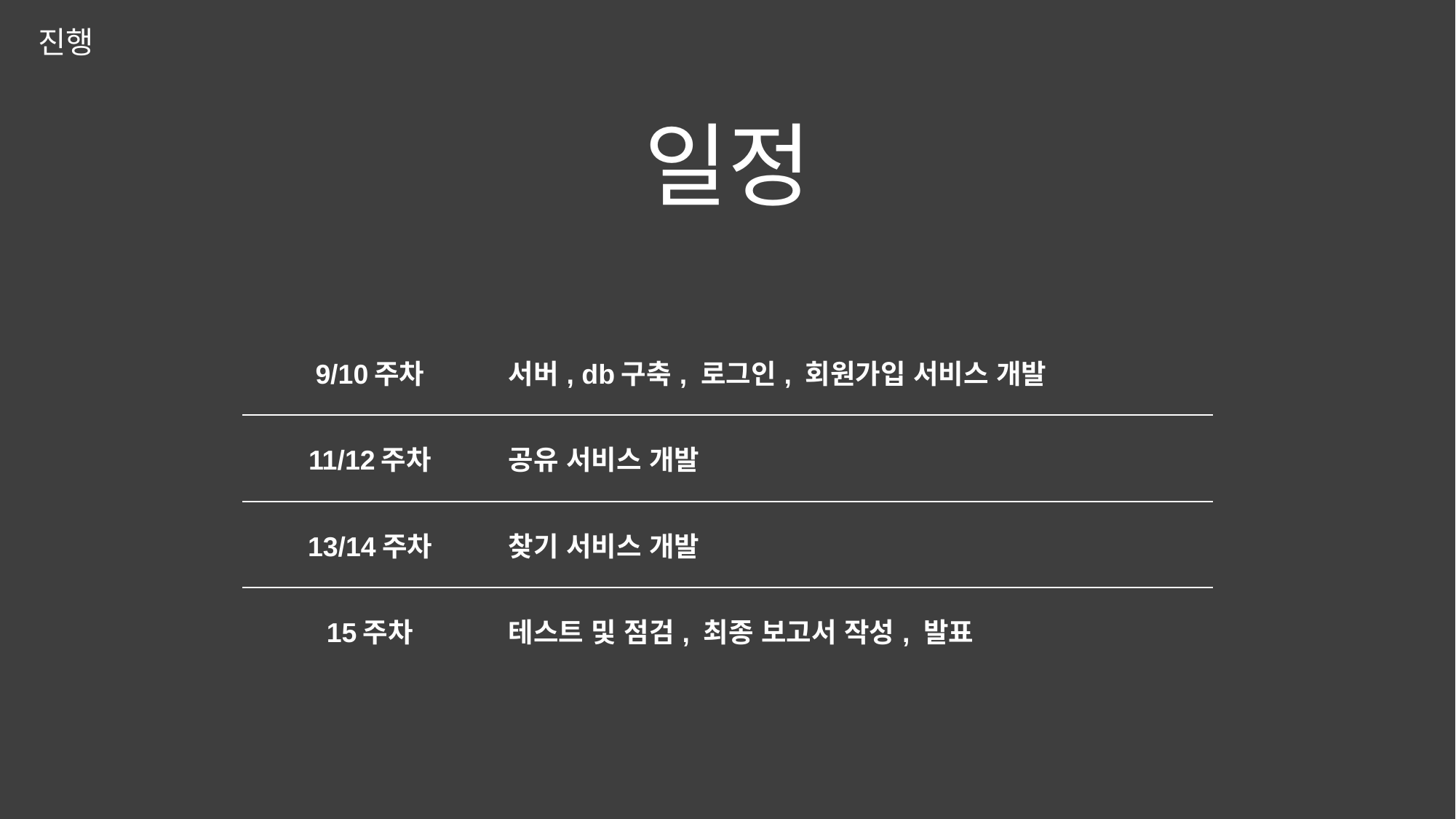

진행
일정
| 9/10주차 | 서버, db구축, 로그인, 회원가입 서비스 개발 |
| --- | --- |
| 11/12주차 | 공유 서비스 개발 |
| 13/14주차 | 찾기 서비스 개발 |
| 15주차 | 테스트 및 점검, 최종 보고서 작성, 발표 |